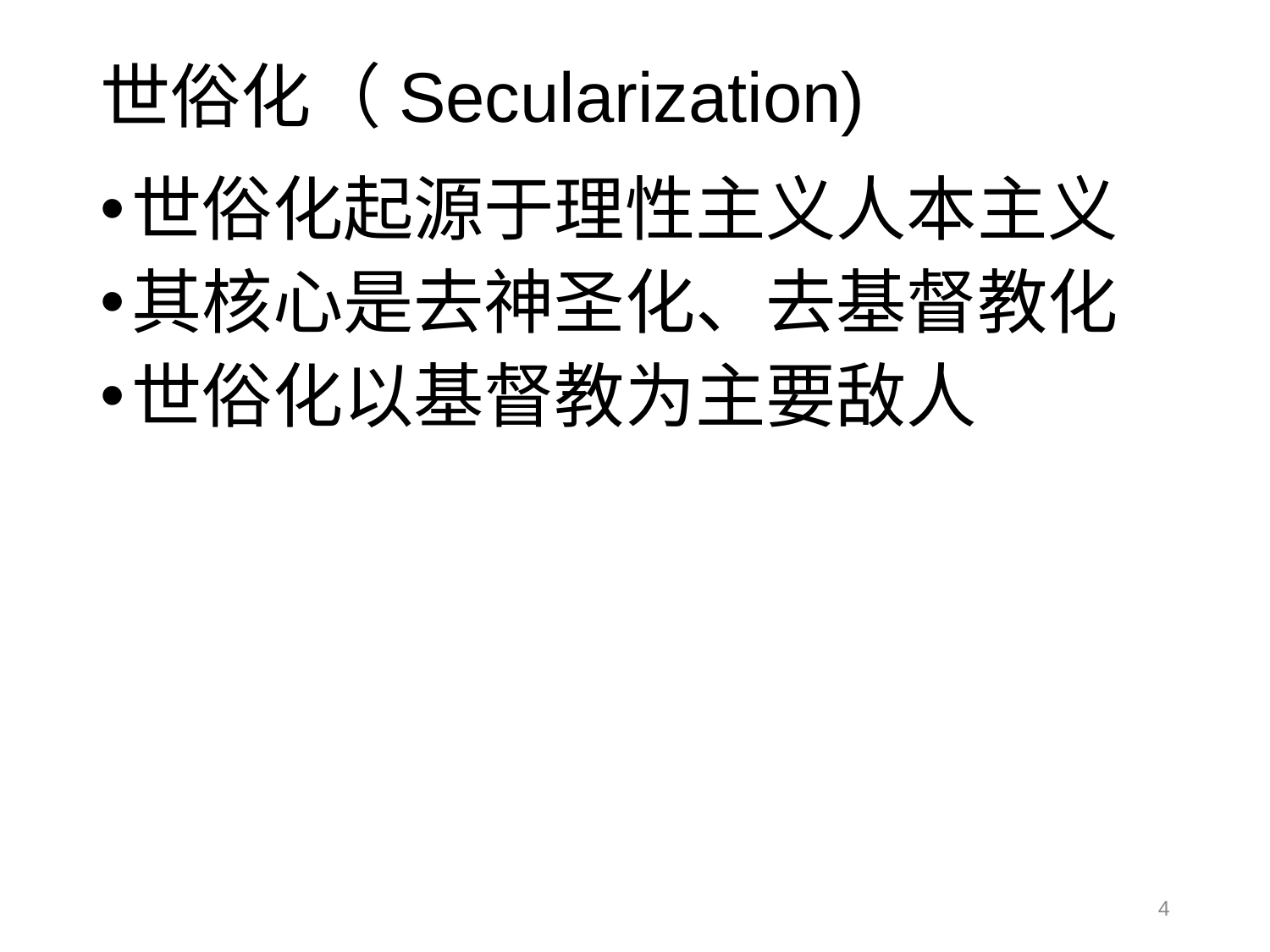

# 世俗化（Secularization)
世俗化起源于理性主义人本主义
其核心是去神圣化、去基督教化
世俗化以基督教为主要敌人
4